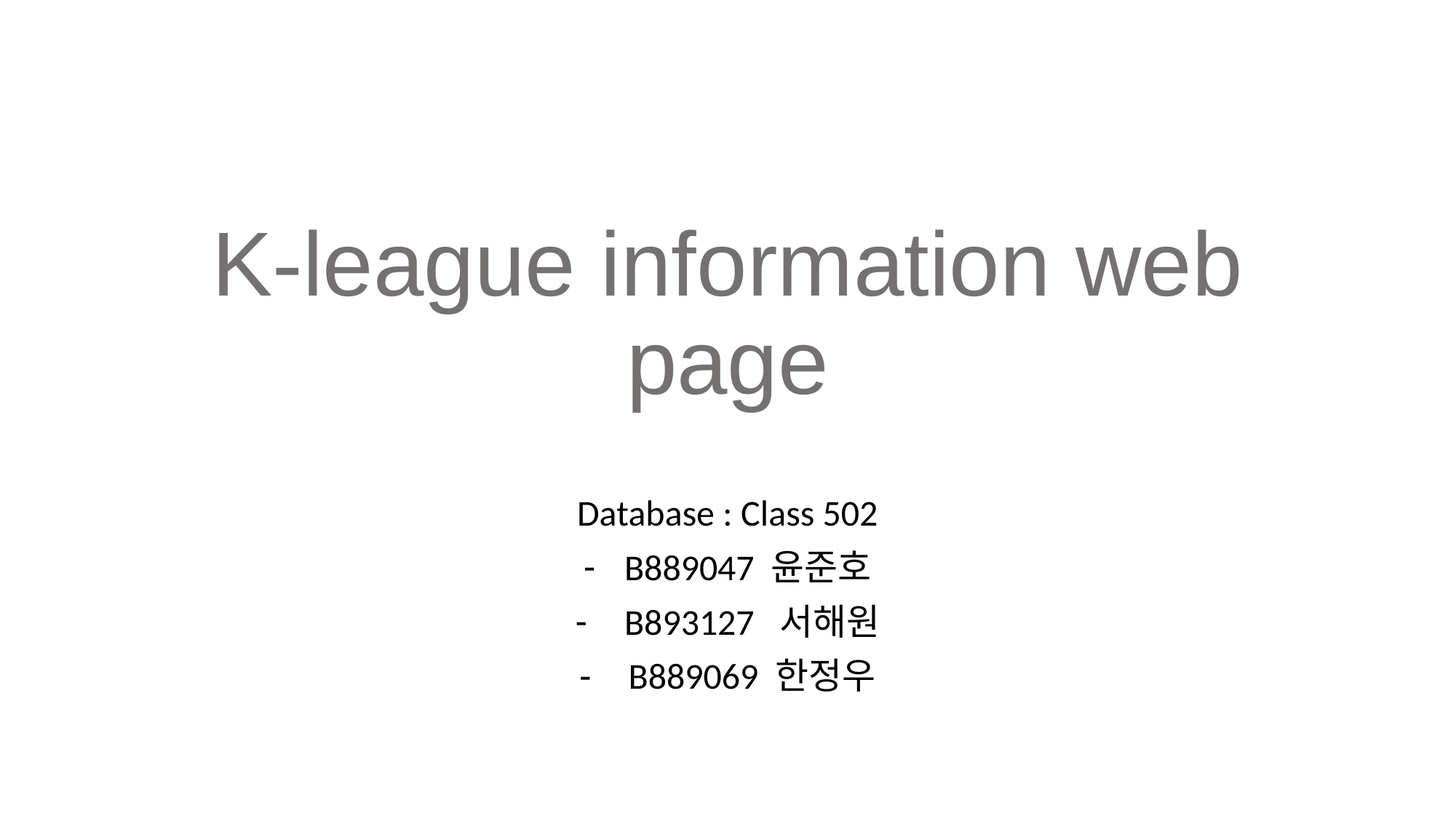

# K-league information web page

Database : Class 502
B889047 윤준호
 B893127  서해원
 B889069 한정우